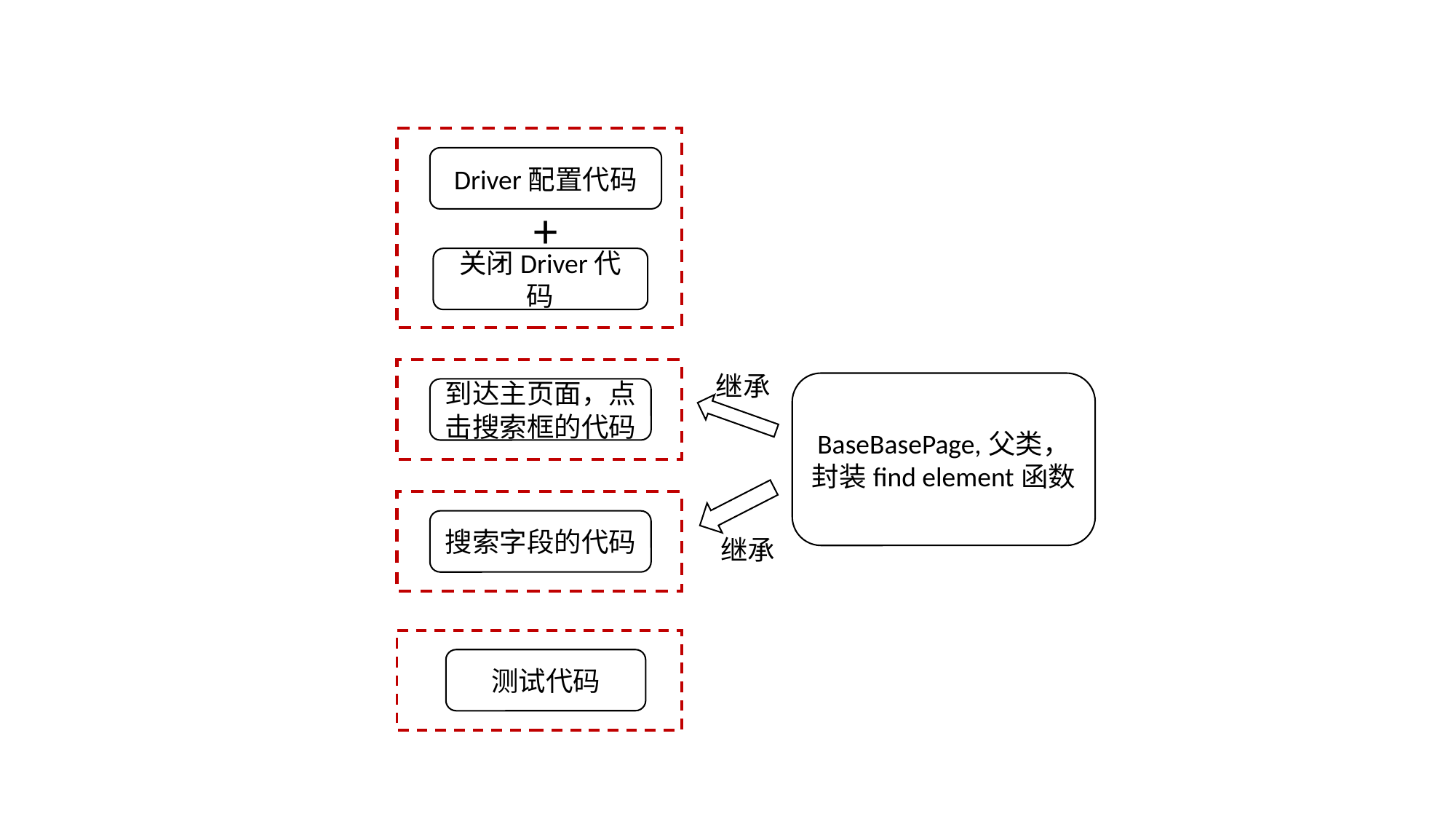

Driver配置代码
+
关闭Driver代码

继承
BaseBasePage,父类，封装find element函数
到达主页面，点击搜索框的代码

搜索字段的代码
继承

测试代码